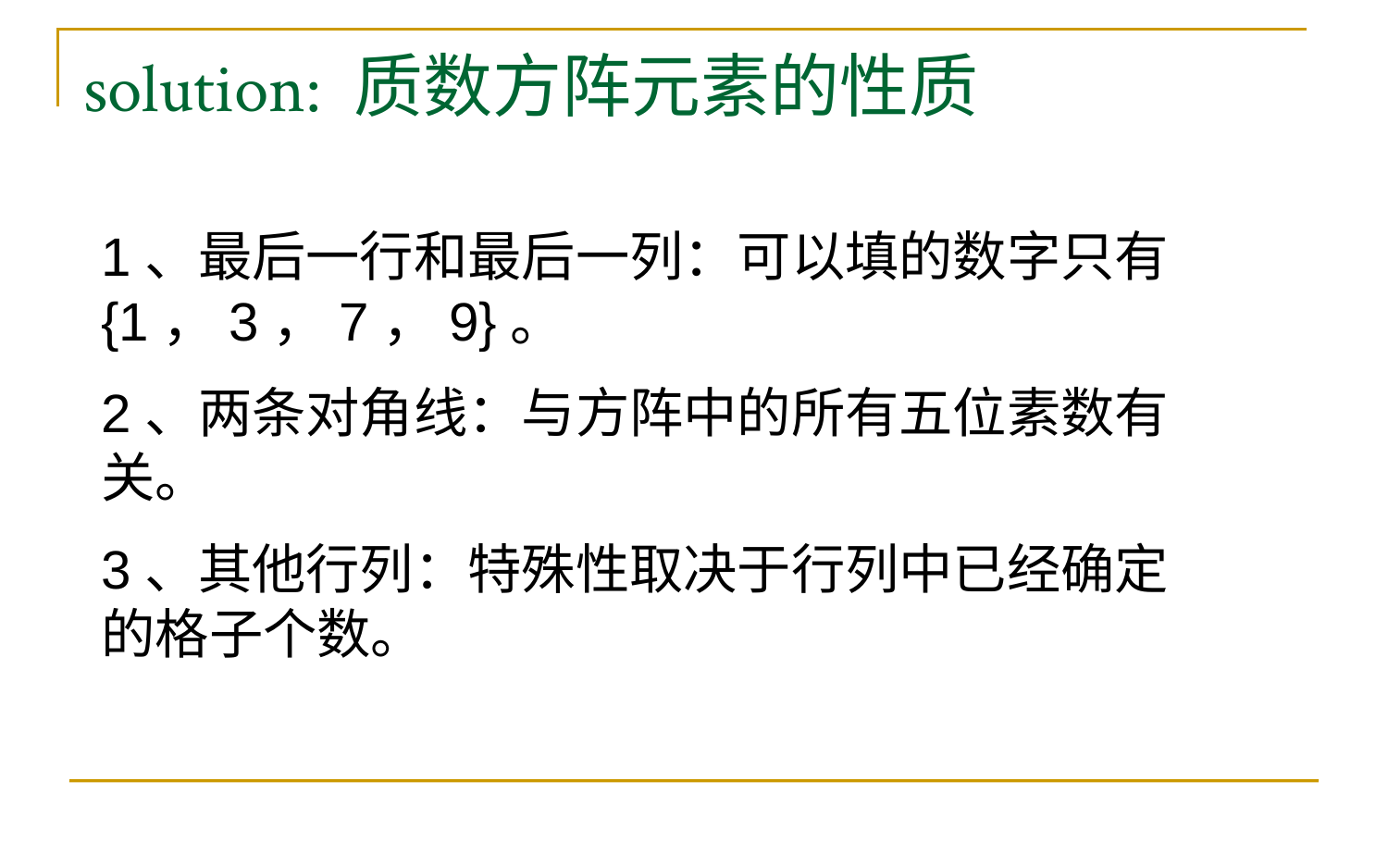

# solution: 质数方阵元素的性质
1、最后一行和最后一列：可以填的数字只有{1，3，7，9}。
2、两条对角线：与方阵中的所有五位素数有关。
3、其他行列：特殊性取决于行列中已经确定的格子个数。